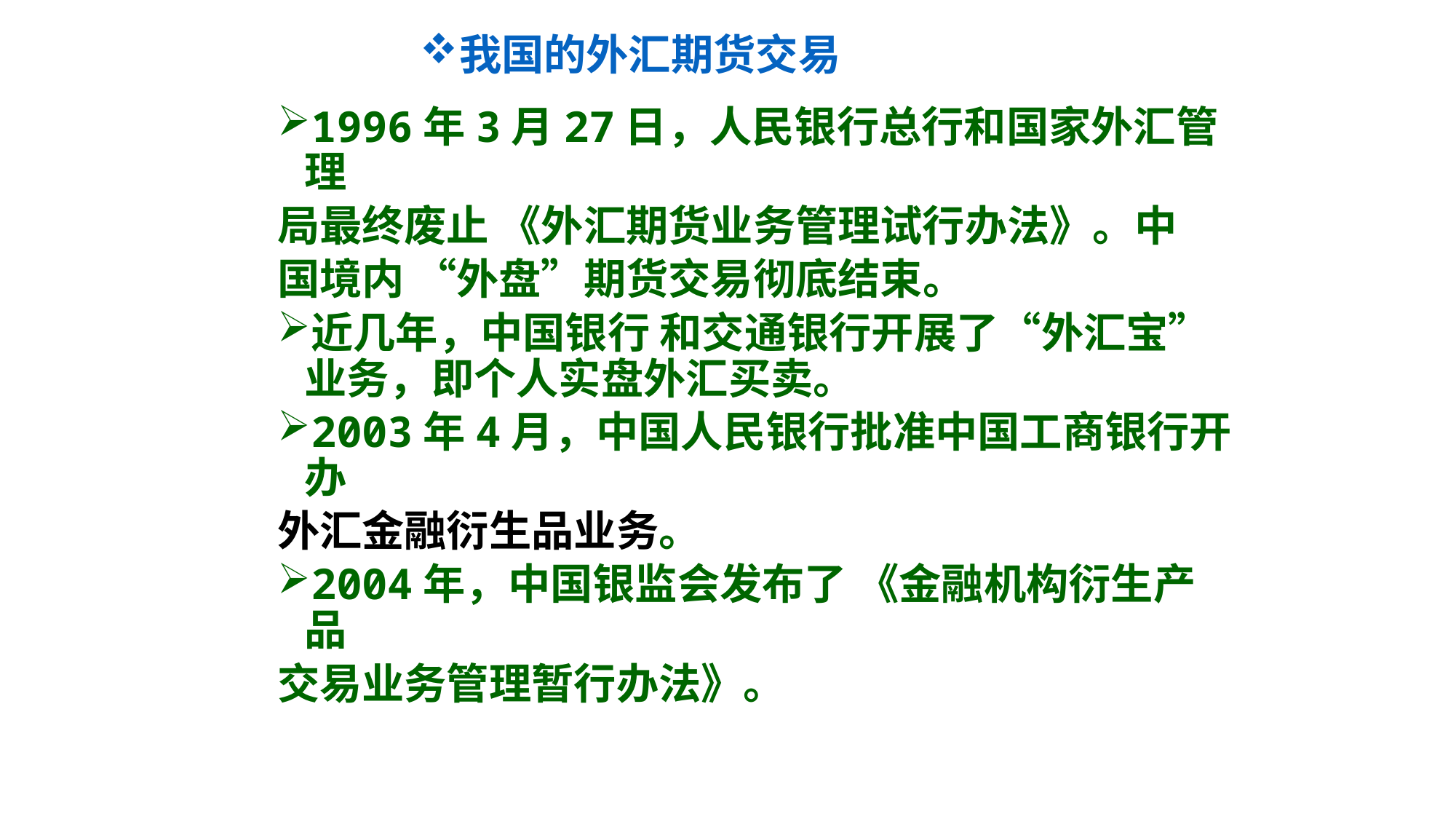

我国的外汇期货交易
1996年3月27日，人民银行总行和国家外汇管理
局最终废止 《外汇期货业务管理试行办法》。中
国境内 “外盘”期货交易彻底结束。
近几年，中国银行 和交通银行开展了“外汇宝”业务，即个人实盘外汇买卖。
2003年4月，中国人民银行批准中国工商银行开办
外汇金融衍生品业务。
2004年，中国银监会发布了 《金融机构衍生产品
交易业务管理暂行办法》。